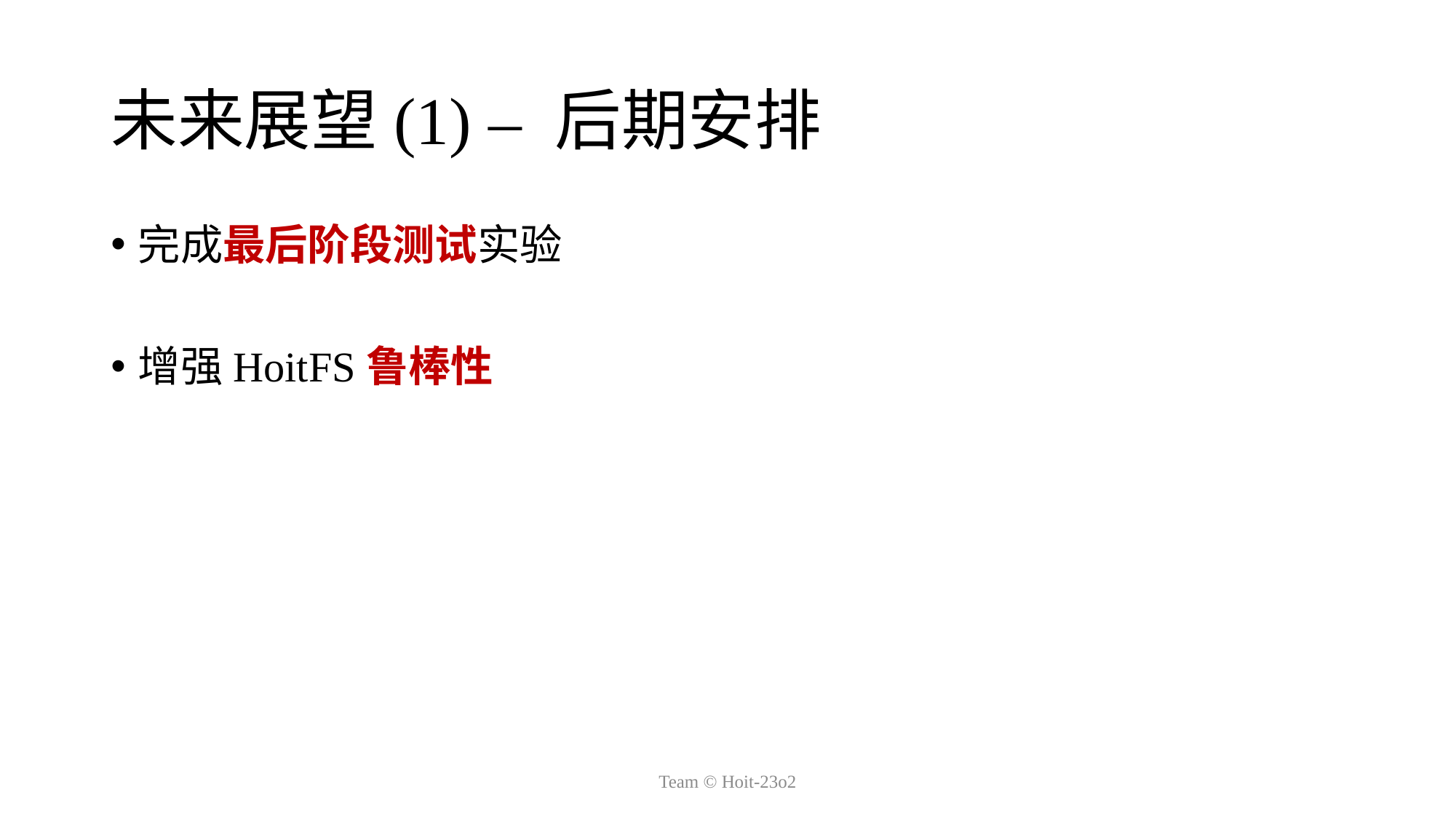

# 未来展望(1) – 后期安排
完成最后阶段测试实验

增强HoitFS鲁棒性
Team © Hoit-23o2